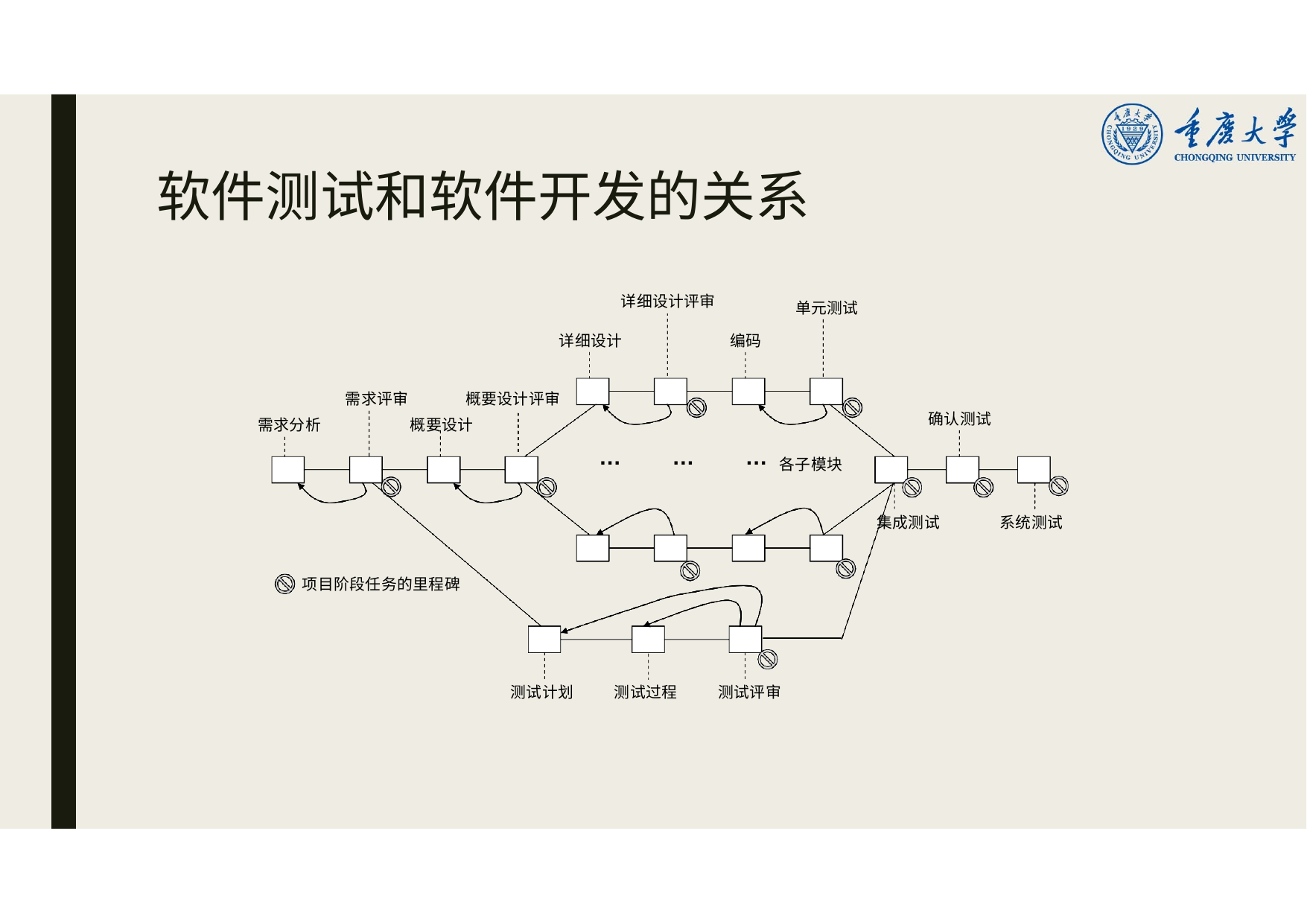

# 软件测试和软件开发的关系
详细设计评审
单元测试

编码
详细设计
需求评审
概要设计评审
确认测试
需求分析
概要设计
…
…
…
各子模块
集成测试
系统测试
项目阶段任务的里程碑
测试计划
测试过程
测试评审